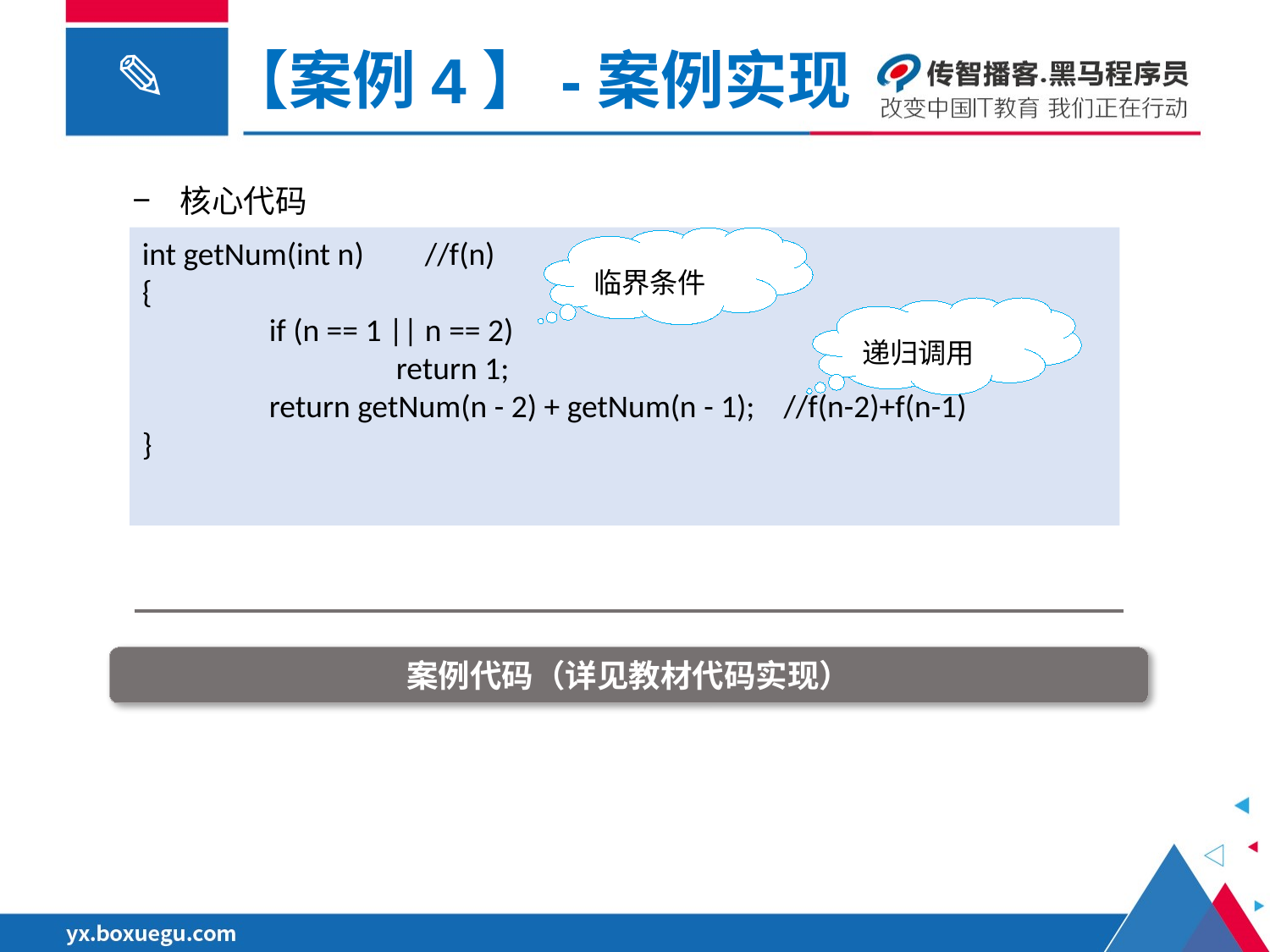

【案例4】-案例实现
核心代码
int getNum(int n)	    //f(n)
{
	if (n == 1 || n == 2)
		return 1;
	return getNum(n - 2) + getNum(n - 1);    //f(n-2)+f(n-1)
}

临界条件
递归调用
案例代码（详见教材代码实现）